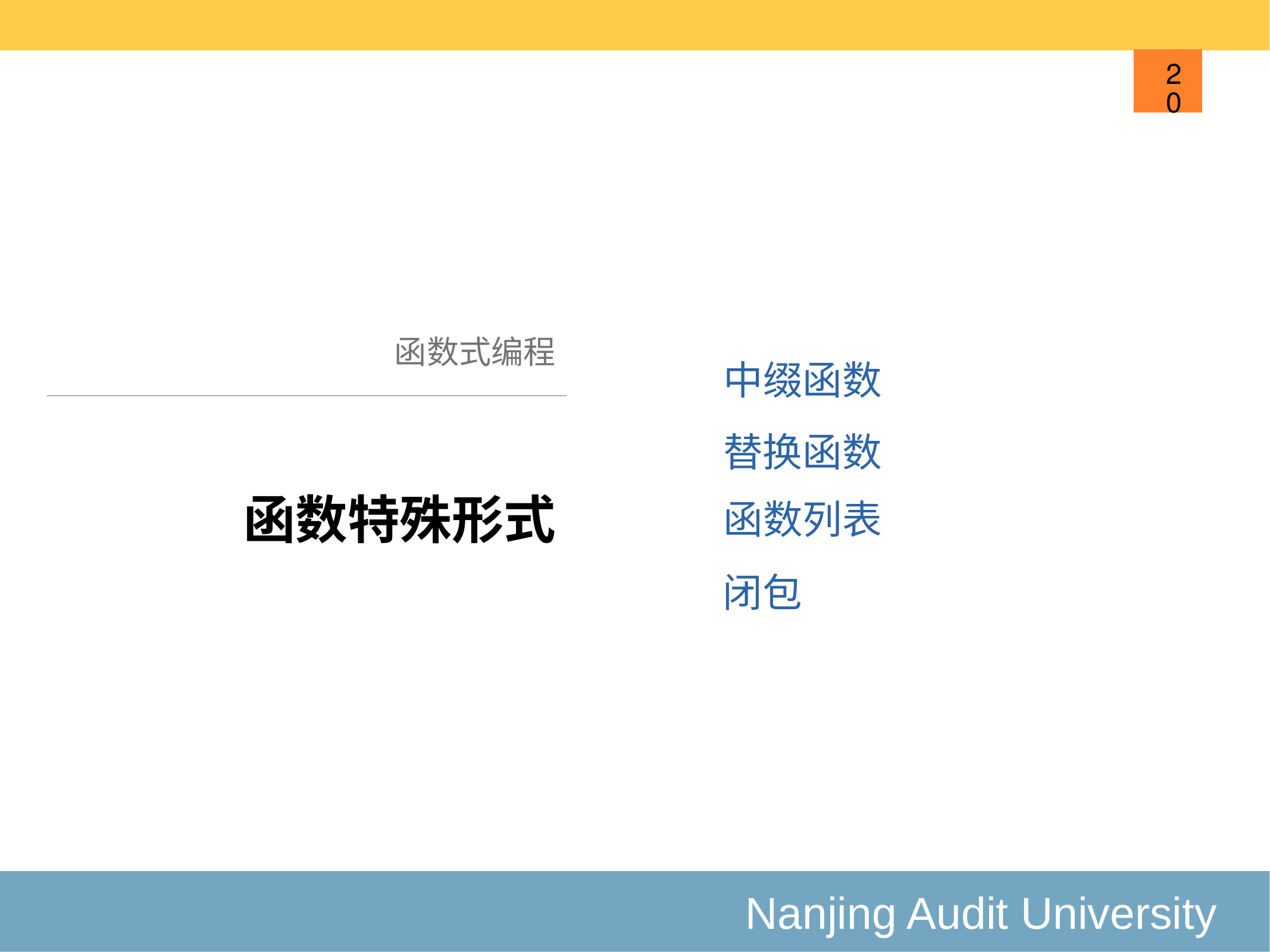

20
函数式编程
中缀函数
# 函数特殊形式
替换函数
函数列表
闭包